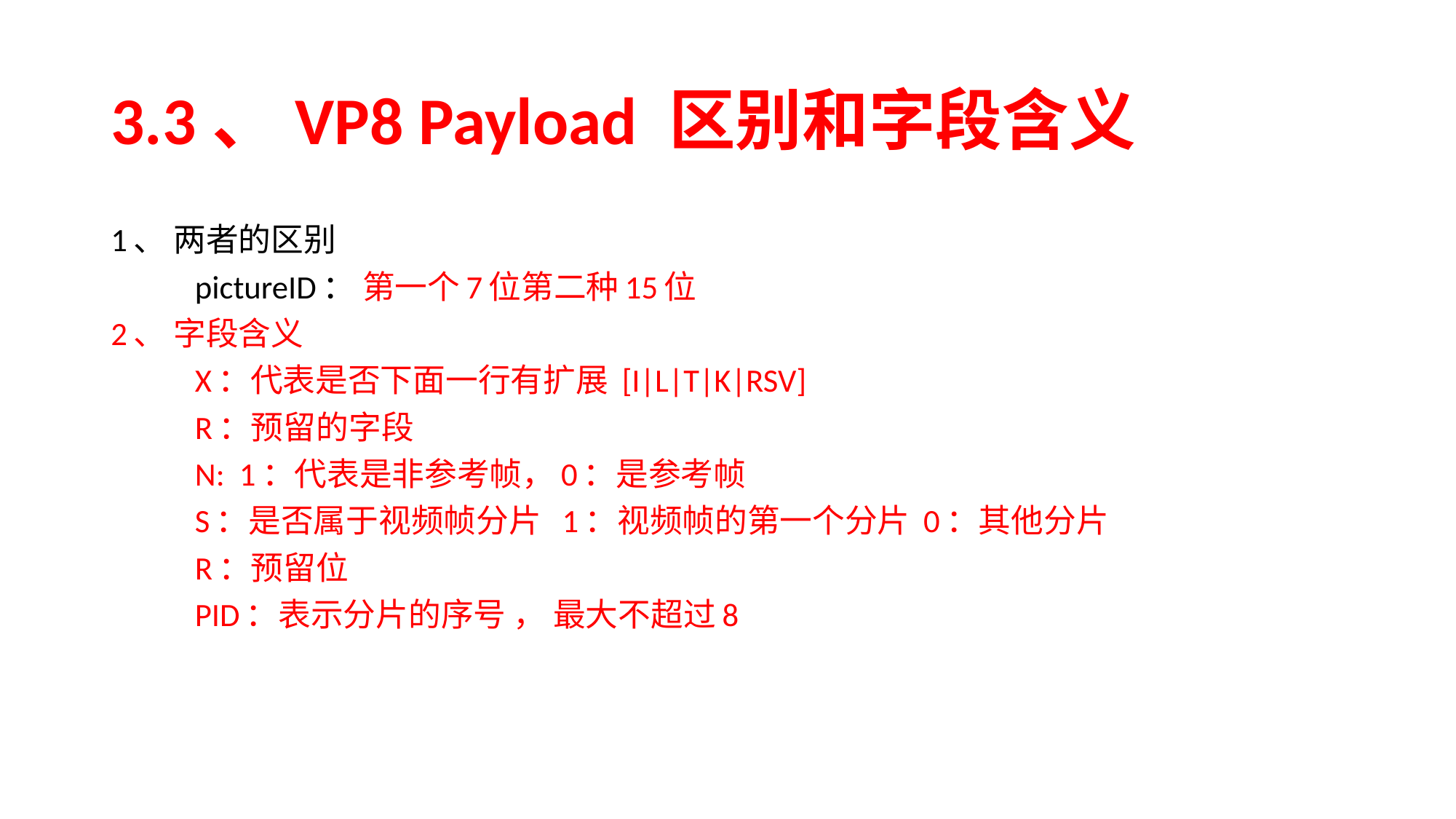

# 3.3、VP8 Payload 区别和字段含义
1、 两者的区别
	pictureID： 第一个7位第二种15位
2、 字段含义
	X：代表是否下面一行有扩展 [I|L|T|K|RSV]
	R：预留的字段
	N:  1：代表是非参考帧，0：是参考帧
	S：是否属于视频帧分片  1：视频帧的第一个分片 0：其他分片
	R：预留位
	PID：表示分片的序号 ， 最大不超过8